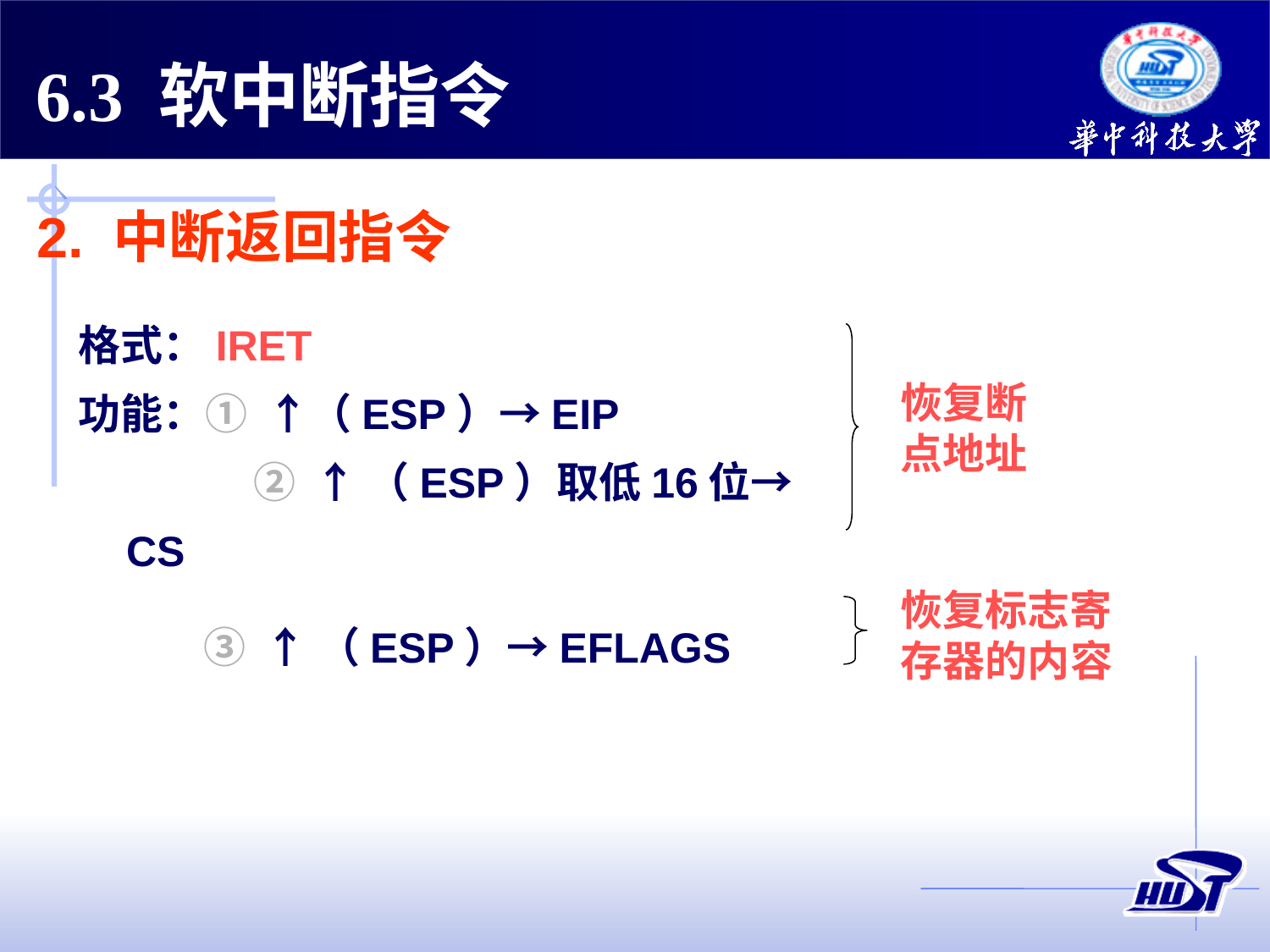

6.3 软中断指令
2. 中断返回指令
格式：IRET
功能：①  ↑（ESP）→EIP
 		②  ↑（ESP）取低16位→CS

恢复断点地址

恢复标志寄存器的内容
③  ↑（ESP）→EFLAGS